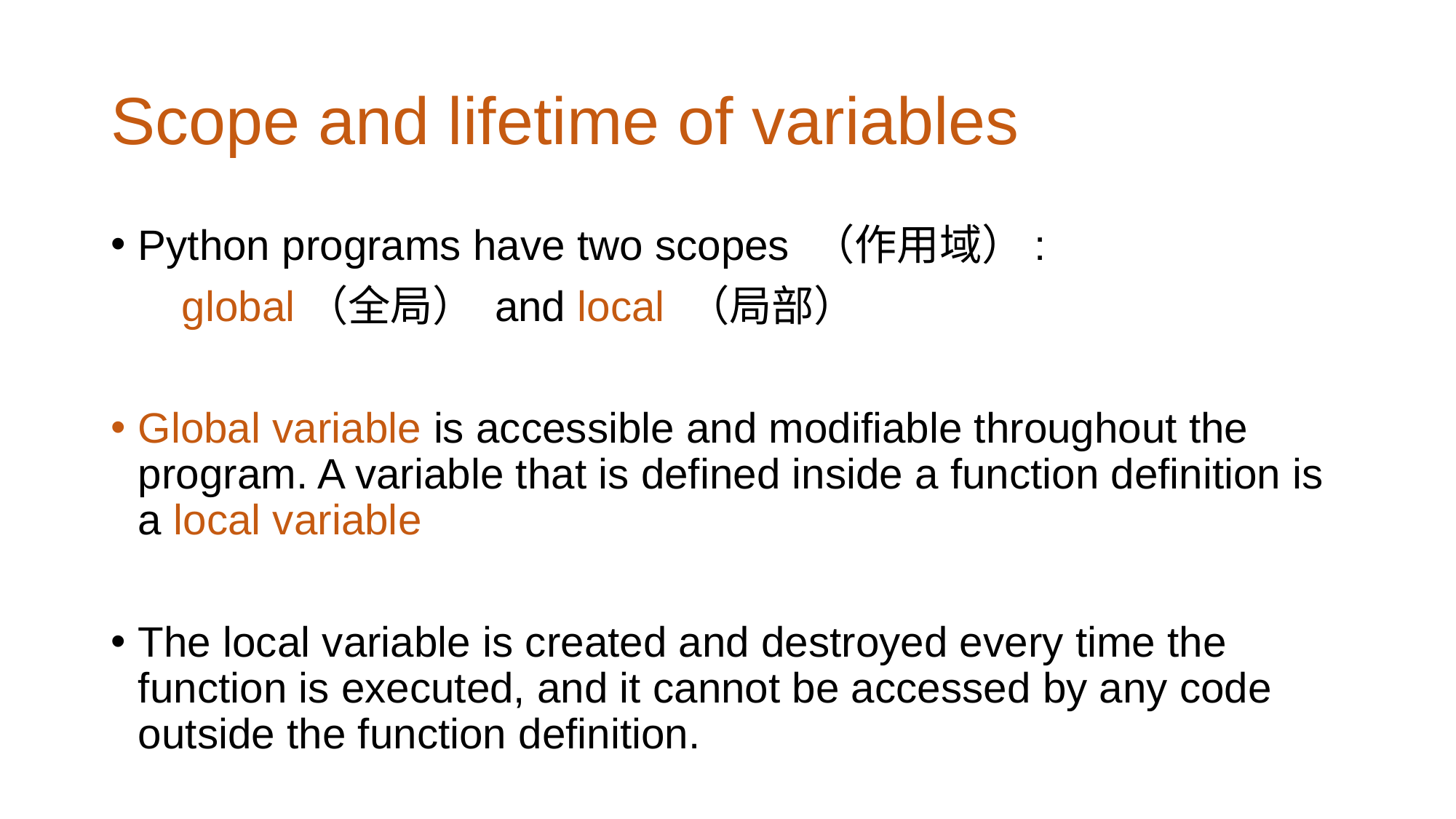

# Scope and lifetime of variables
Python programs have two scopes （作用域）:
      global（全局） and local （局部）

Global variable is accessible and modifiable throughout the program. A variable that is defined inside a function definition is a local variable

The local variable is created and destroyed every time the function is executed, and it cannot be accessed by any code outside the function definition.